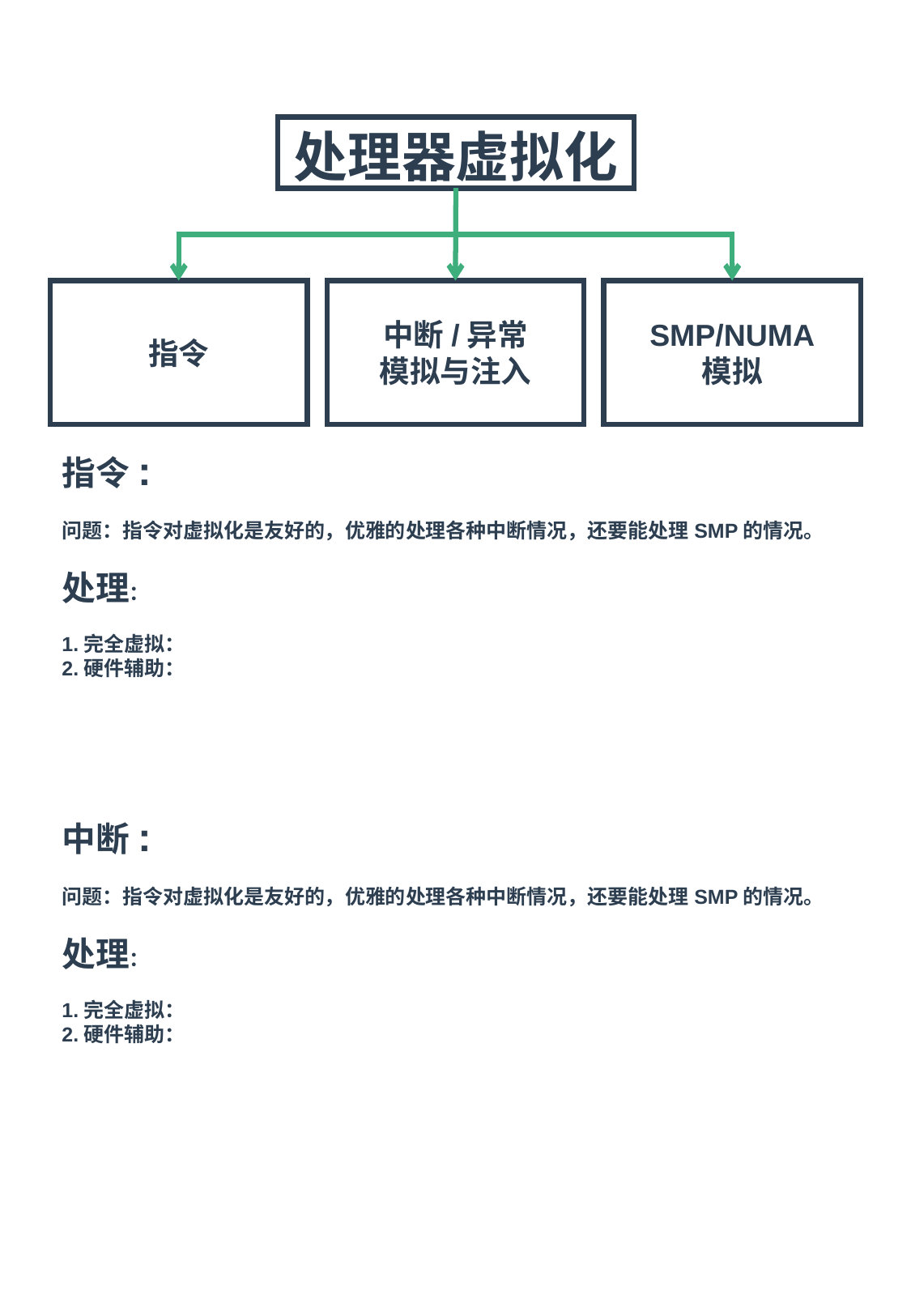

处理器虚拟化
指令
中断/异常
模拟与注入
SMP/NUMA
模拟
指令:

问题：指令对虚拟化是友好的，优雅的处理各种中断情况，还要能处理SMP的情况。

处理：

1.完全虚拟：
2.硬件辅助：
中断:

问题：指令对虚拟化是友好的，优雅的处理各种中断情况，还要能处理SMP的情况。

处理：

1.完全虚拟：
2.硬件辅助：